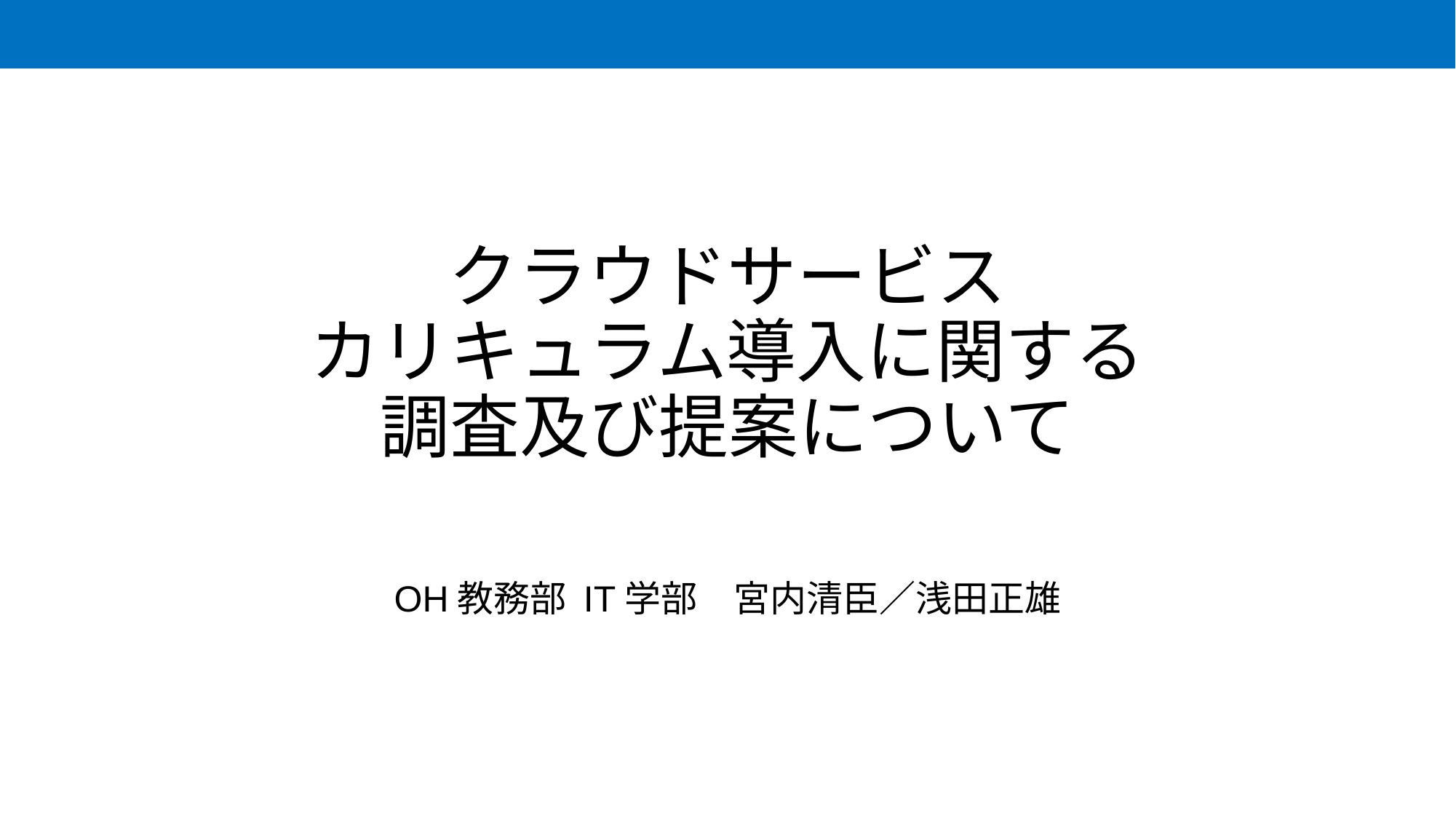

# クラウドサービス カリキュラム導入に関する 調査及び提案について
OH教務部 IT学部　宮内清臣／浅田正雄